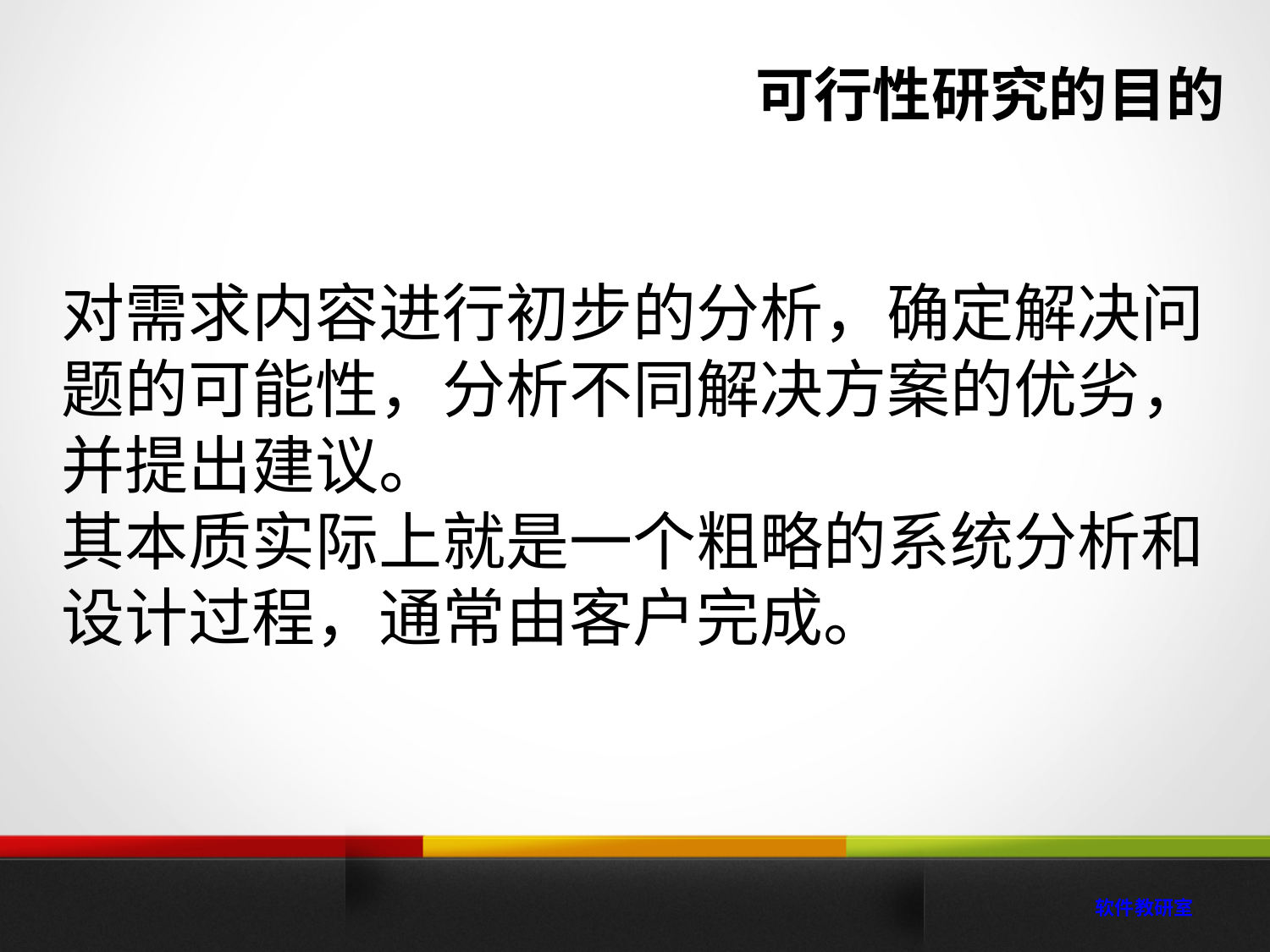

可行性研究的目的
# 对需求内容进行初步的分析，确定解决问题的可能性，分析不同解决方案的优劣，并提出建议。 其本质实际上就是一个粗略的系统分析和设计过程，通常由客户完成。
                                     软件教研室